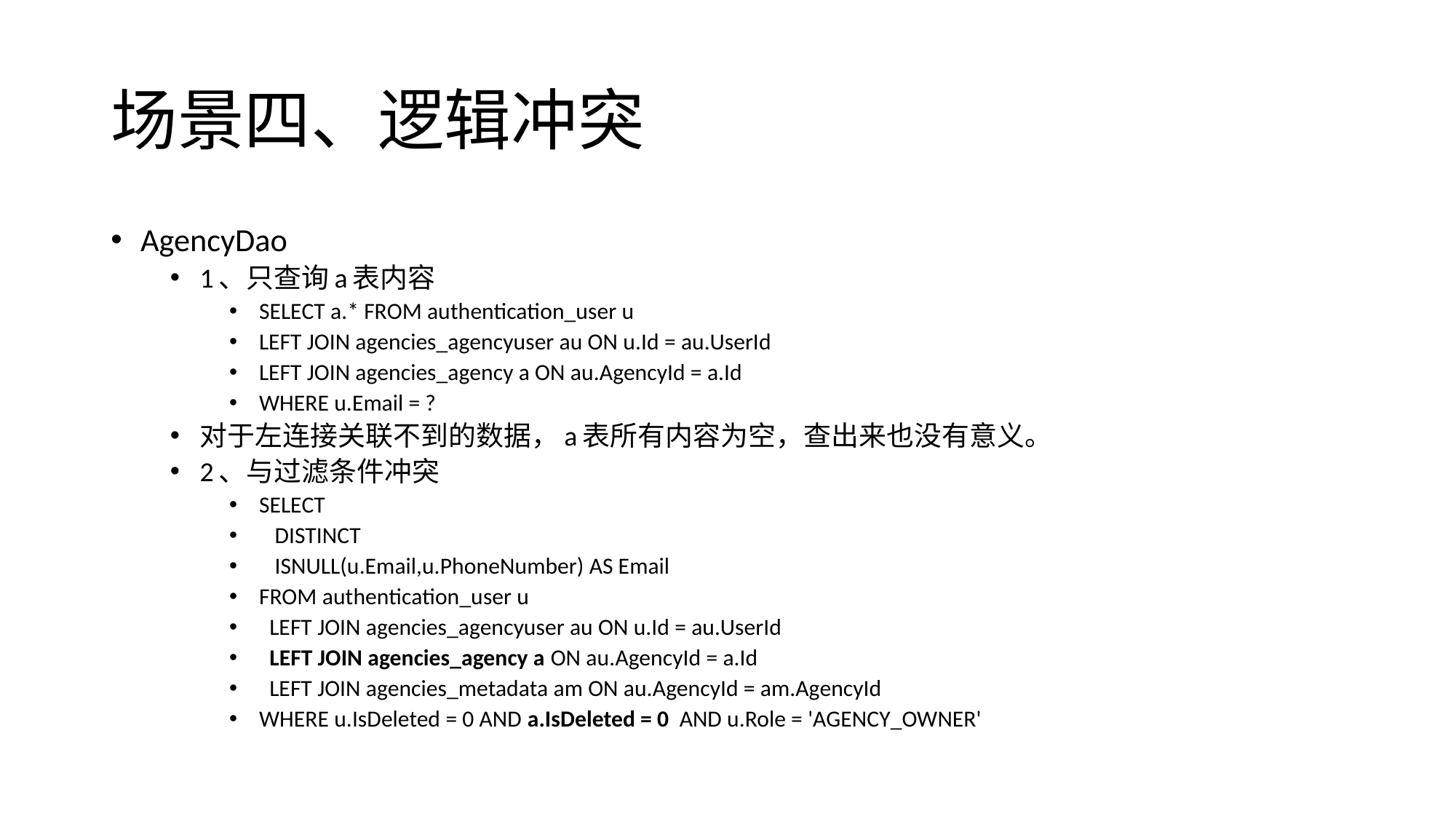

# 场景四、逻辑冲突
AgencyDao
1、只查询a表内容
SELECT a.* FROM authentication_user u
LEFT JOIN agencies_agencyuser au ON u.Id = au.UserId
LEFT JOIN agencies_agency a ON au.AgencyId = a.Id
WHERE u.Email = ?
对于左连接关联不到的数据，a表所有内容为空，查出来也没有意义。
2、与过滤条件冲突
SELECT
   DISTINCT
   ISNULL(u.Email,u.PhoneNumber) AS Email
FROM authentication_user u
  LEFT JOIN agencies_agencyuser au ON u.Id = au.UserId
  LEFT JOIN agencies_agency a ON au.AgencyId = a.Id
  LEFT JOIN agencies_metadata am ON au.AgencyId = am.AgencyId
WHERE u.IsDeleted = 0 AND a.IsDeleted = 0  AND u.Role = 'AGENCY_OWNER'